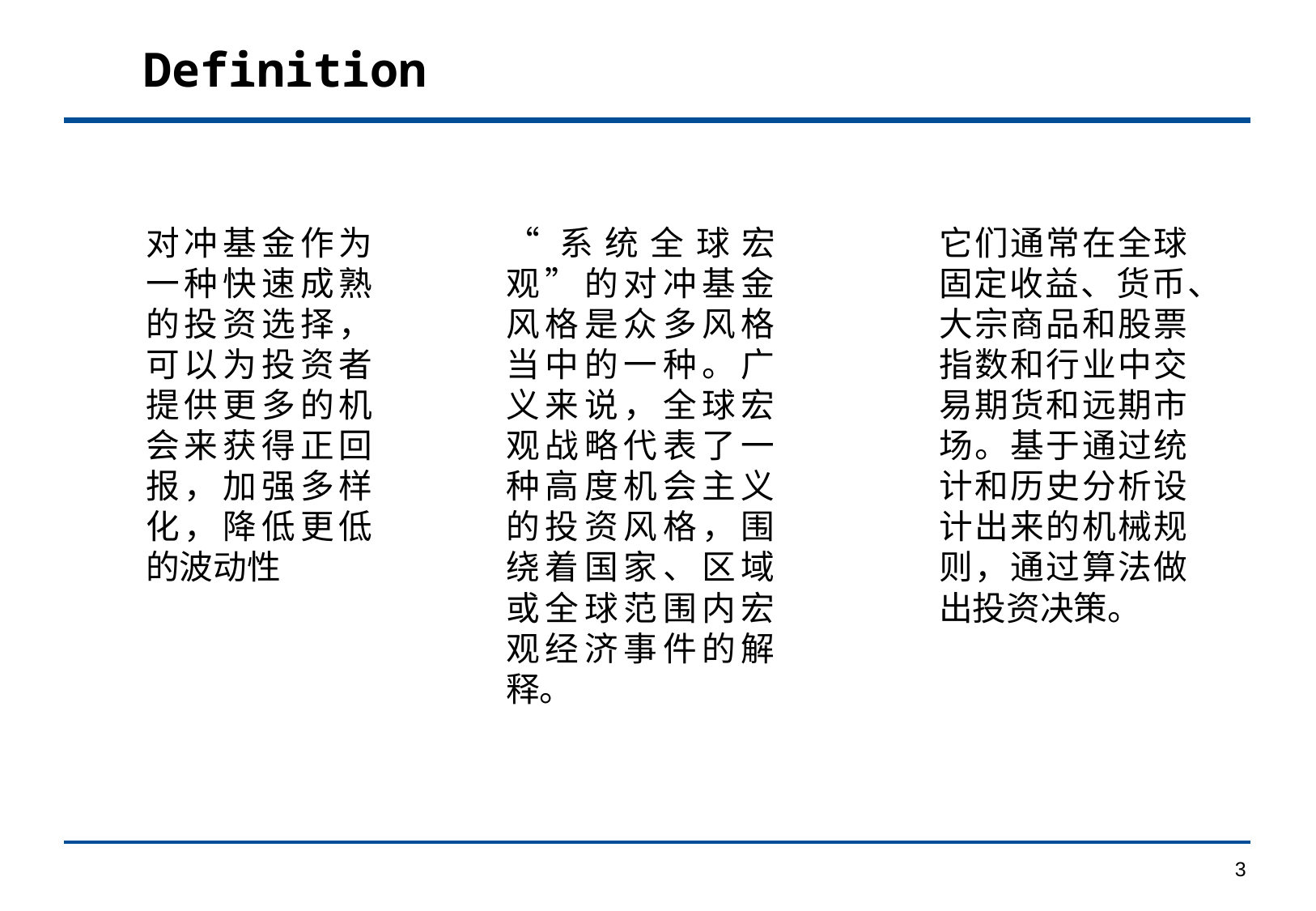

# Definition
对冲基金作为一种快速成熟的投资选择，可以为投资者提供更多的机会来获得正回报，加强多样化，降低更低的波动性
“系统全球宏观”的对冲基金风格是众多风格当中的一种。广义来说，全球宏观战略代表了一种高度机会主义的投资风格，围绕着国家、区域或全球范围内宏观经济事件的解释。
它们通常在全球固定收益、货币、大宗商品和股票指数和行业中交易期货和远期市场。基于通过统计和历史分析设计出来的机械规则，通过算法做出投资决策。